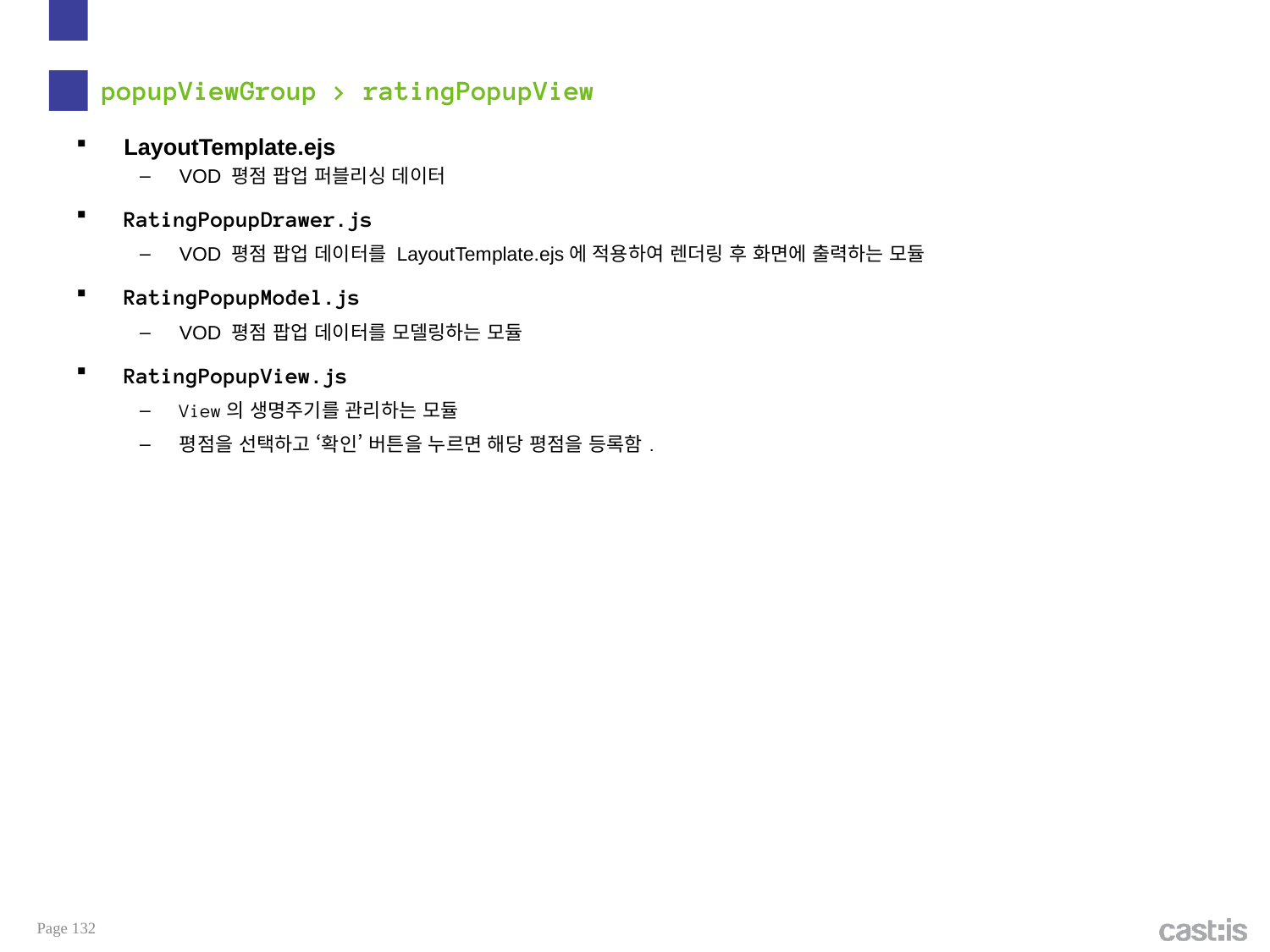

# popupViewGroup > ratingPopupView
LayoutTemplate.ejs
VOD 평점 팝업 퍼블리싱 데이터

RatingPopupDrawer.js
VOD 평점 팝업 데이터를 LayoutTemplate.ejs에 적용하여 렌더링 후 화면에 출력하는 모듈

RatingPopupModel.js
VOD 평점 팝업 데이터를 모델링하는 모듈

RatingPopupView.js
View의 생명주기를 관리하는 모듈
평점을 선택하고 ‘확인’ 버튼을 누르면 해당 평점을 등록함.

Page 132